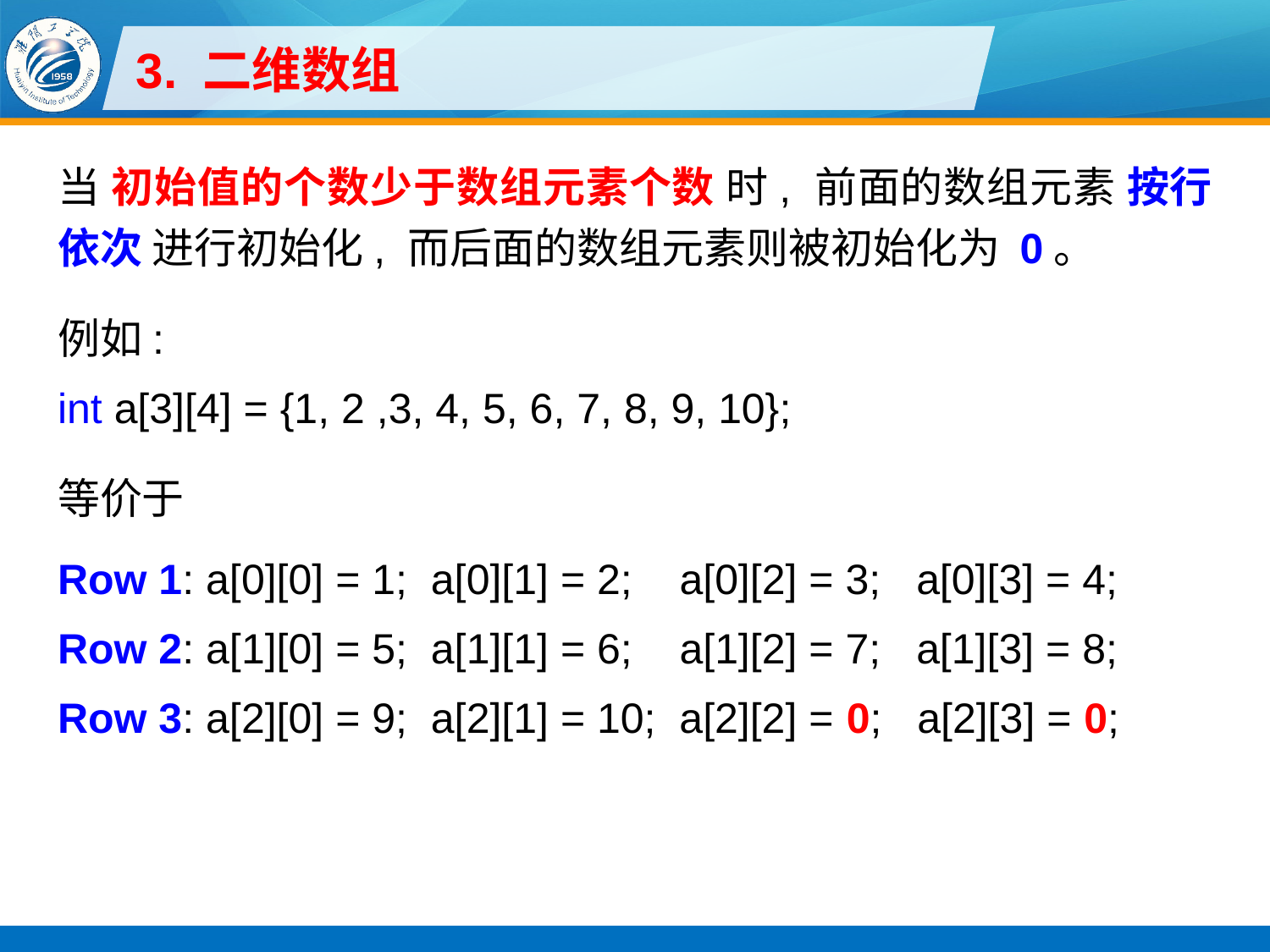

# 3. 二维数组
当 初始值的个数少于数组元素个数 时, 前面的数组元素 按行依次 进行初始化, 而后面的数组元素则被初始化为 0。
例如:
int a[3][4] = {1, 2 ,3, 4, 5, 6, 7, 8, 9, 10};
等价于
Row 1: a[0][0] = 1;  a[0][1] = 2;    a[0][2] = 3;   a[0][3] = 4;
Row 2: a[1][0] = 5;  a[1][1] = 6;    a[1][2] = 7;   a[1][3] = 8;
Row 3: a[2][0] = 9;  a[2][1] = 10;  a[2][2] = 0;   a[2][3] = 0;